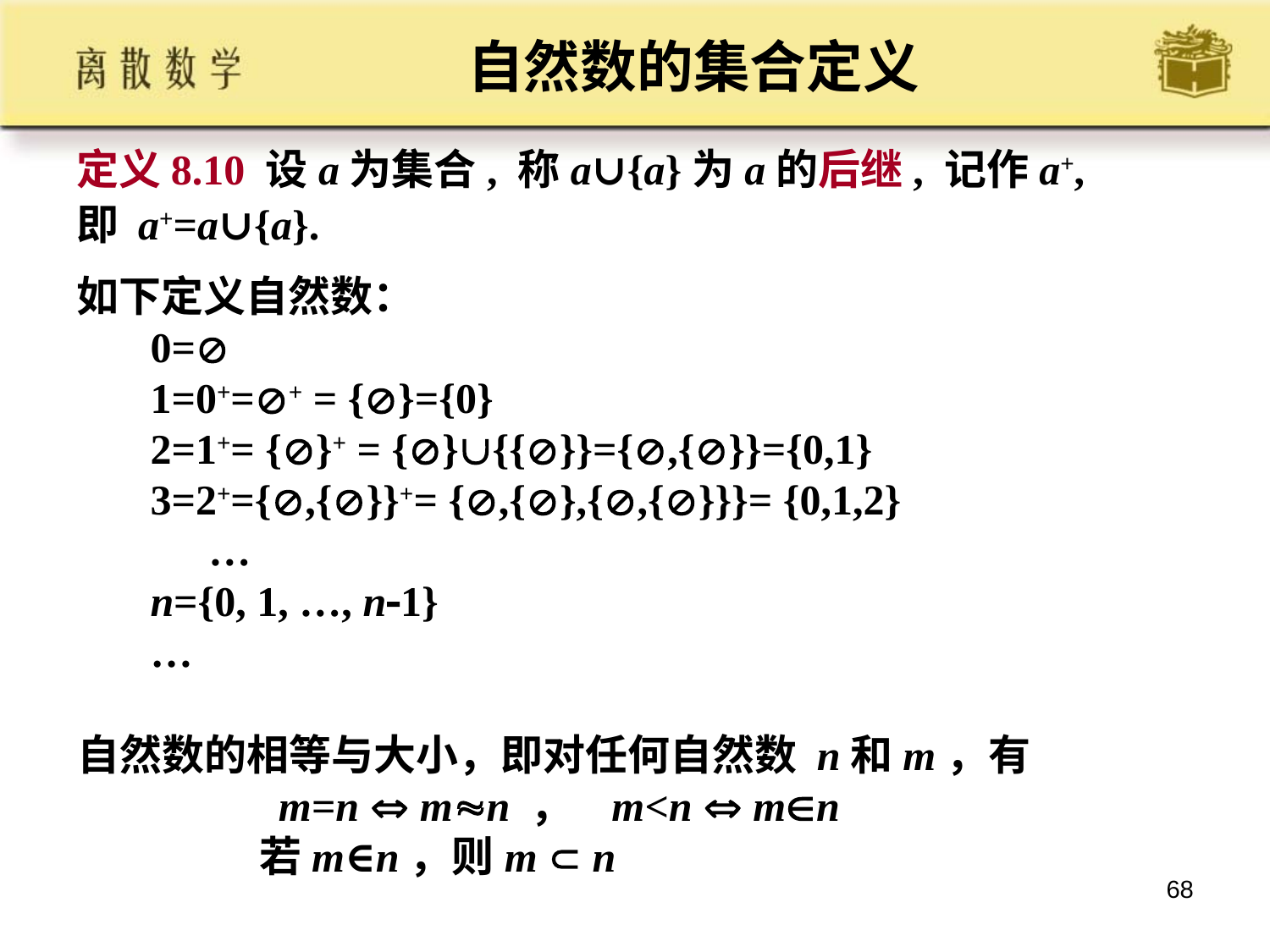

# 自然数的集合定义
定义8.10 设a为集合, 称a∪{a}为a的后继, 记作a+,
即 a+=a∪{a}.
如下定义自然数：
       0=∅
       1=0+=∅+ = {∅}={0}
       2=1+= {∅}+ = {∅}∪{{∅}}={∅,{∅}}={0,1}
       3=2+={∅,{∅}}+= {∅,{∅},{∅,{∅}}}= {0,1,2}
        …
       n={0, 1, …, n−1}
       …
自然数的相等与大小，即对任何自然数 n和m，有
                   m=n ⇔ m≈n ，   m<n ⇔ m∈n
                  若m∈n，则m ⊂ n
68